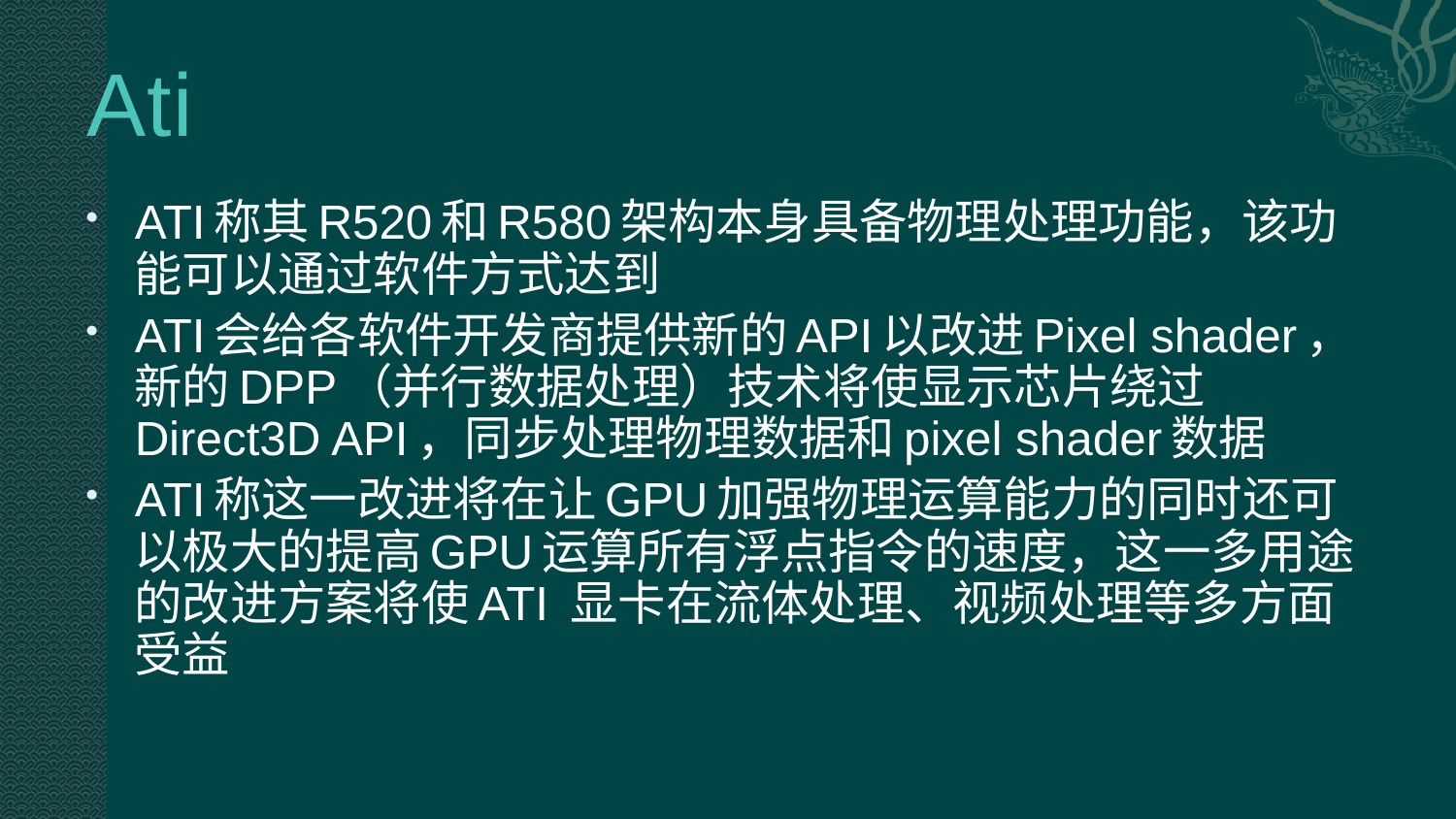

# Ati
ATI称其R520和R580架构本身具备物理处理功能，该功能可以通过软件方式达到
ATI会给各软件开发商提供新的API以改进Pixel shader，新的DPP（并行数据处理）技术将使显示芯片绕过Direct3D API，同步处理物理数据和pixel shader数据
ATI称这一改进将在让GPU加强物理运算能力的同时还可以极大的提高GPU运算所有浮点指令的速度，这一多用途的改进方案将使ATI 显卡在流体处理、视频处理等多方面受益